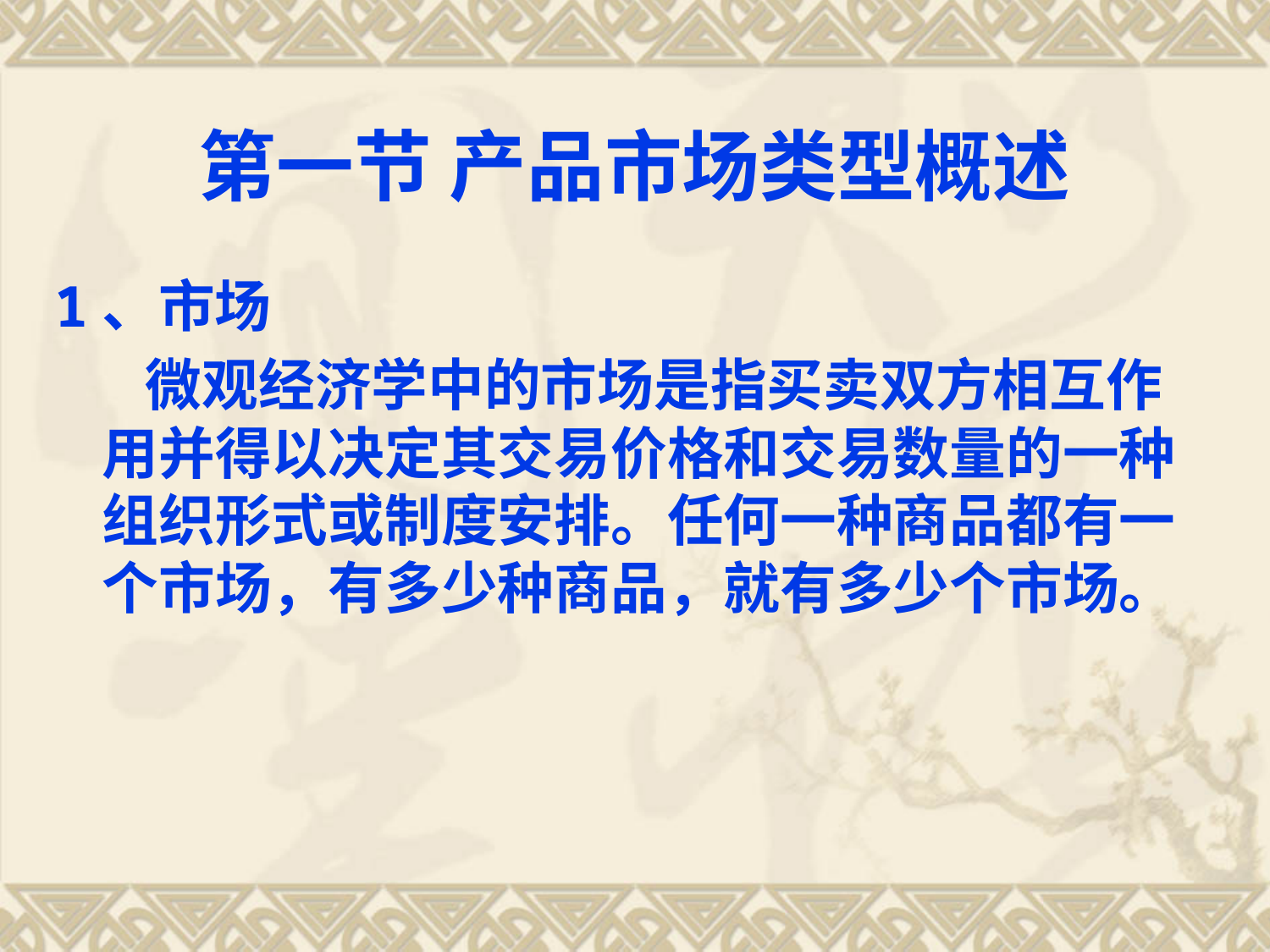

# 第一节 产品市场类型概述
1、市场
      微观经济学中的市场是指买卖双方相互作用并得以决定其交易价格和交易数量的一种组织形式或制度安排。任何一种商品都有一个市场，有多少种商品，就有多少个市场。